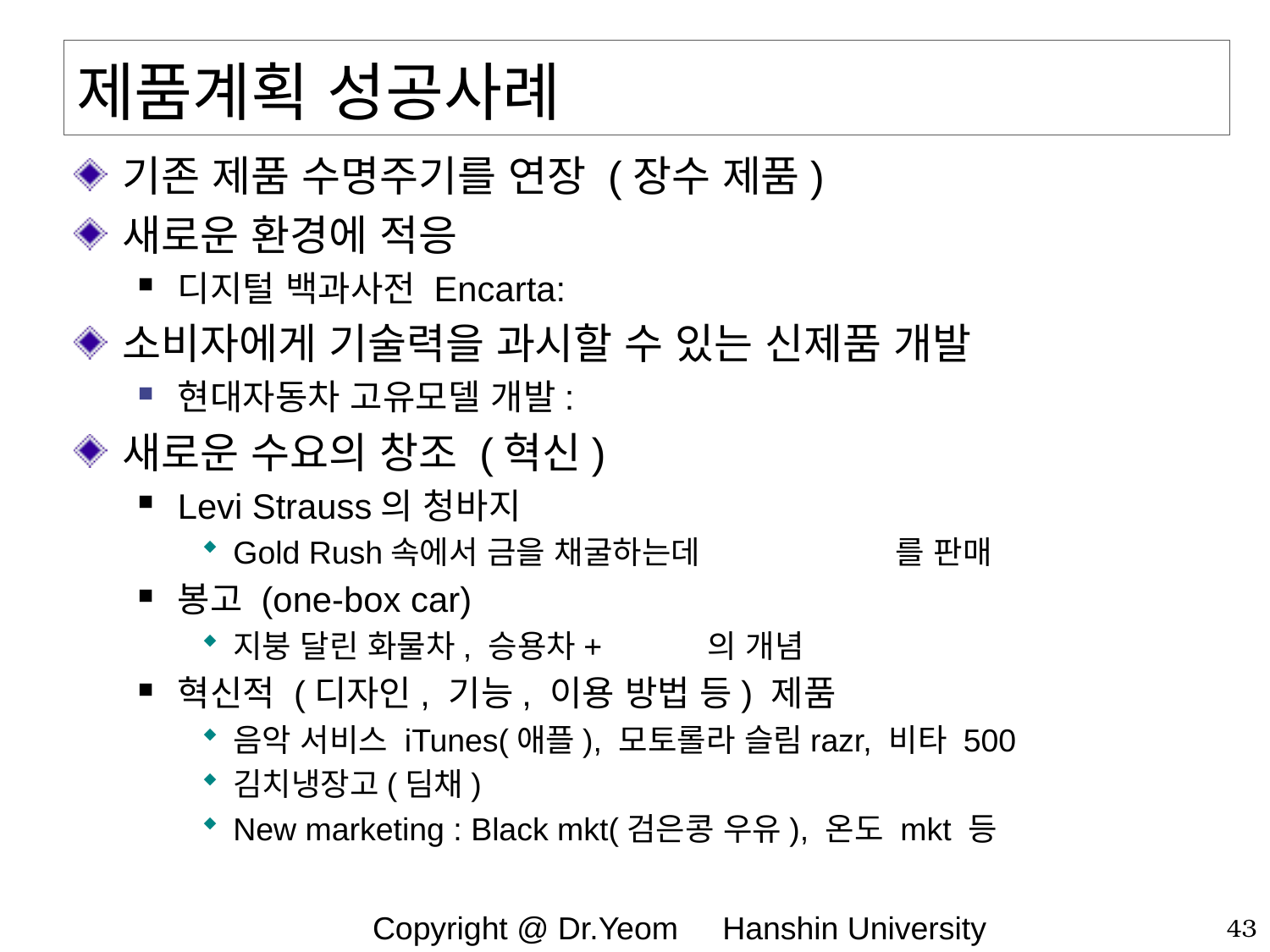

# 제품계획 성공사례
기존 제품 수명주기를 연장 (장수 제품)
새로운 환경에 적응
디지털 백과사전 Encarta:
소비자에게 기술력을 과시할 수 있는 신제품 개발
현대자동차 고유모델 개발:
새로운 수요의 창조 (혁신)
Levi Strauss의 청바지
Gold Rush속에서 금을 채굴하는데                      를 판매
봉고 (one-box car)
지붕 달린 화물차, 승용차+           의 개념
혁신적 (디자인, 기능, 이용 방법 등) 제품
음악 서비스 iTunes(애플), 모토롤라 슬림razr, 비타 500
김치냉장고(딤채)
New marketing : Black mkt(검은콩 우유), 온도 mkt 등
43